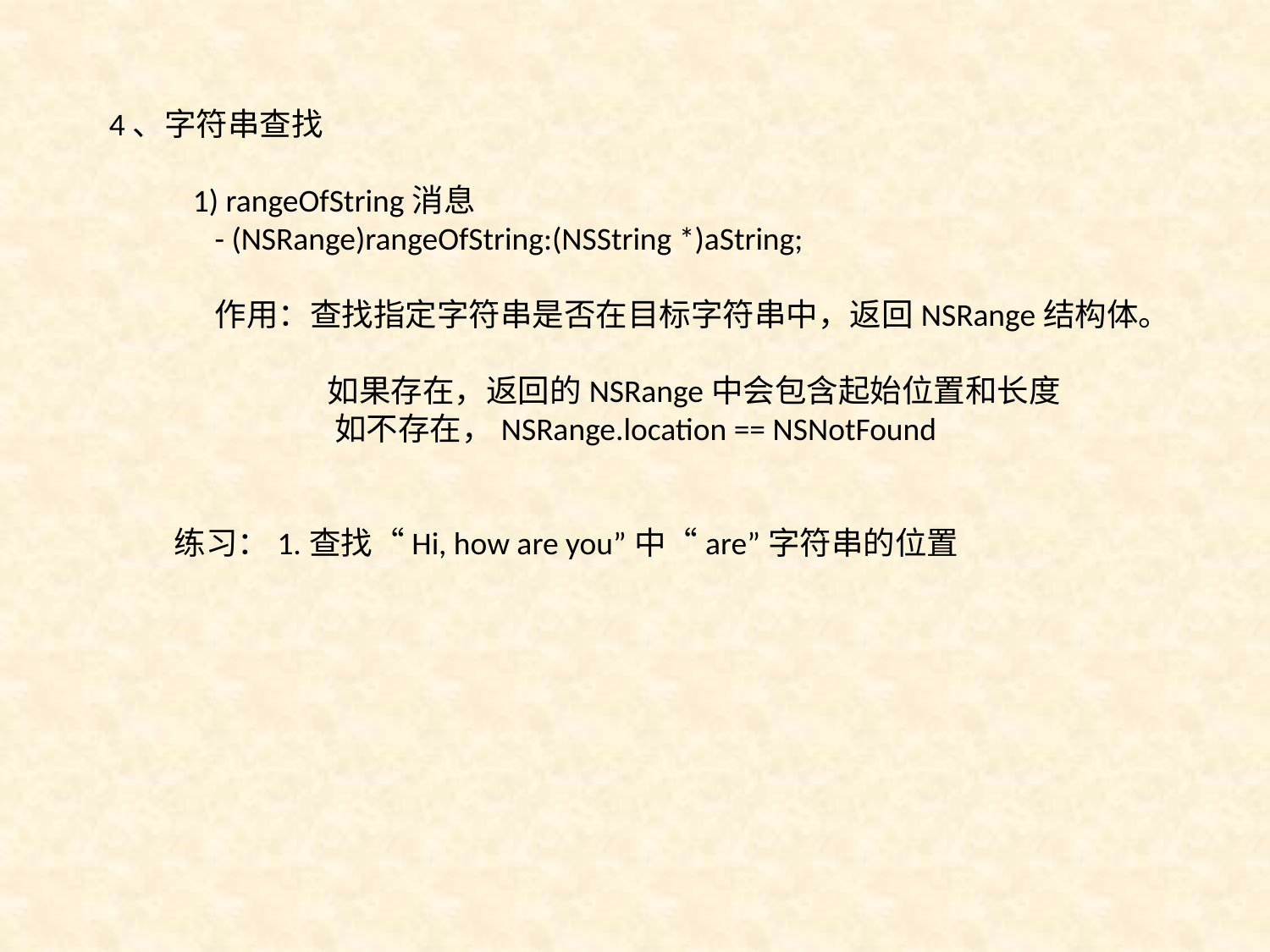

4、字符串查找

	 1) rangeOfString消息
	    - (NSRange)rangeOfString:(NSString *)aString;

	   作用：查找指定字符串是否在目标字符串中，返回NSRange结构体。

		 如果存在，返回的NSRange中会包含起始位置和长度
		  如不存在，NSRange.location == NSNotFound

               练习：1.查找“Hi, how are you”中“are”字符串的位置